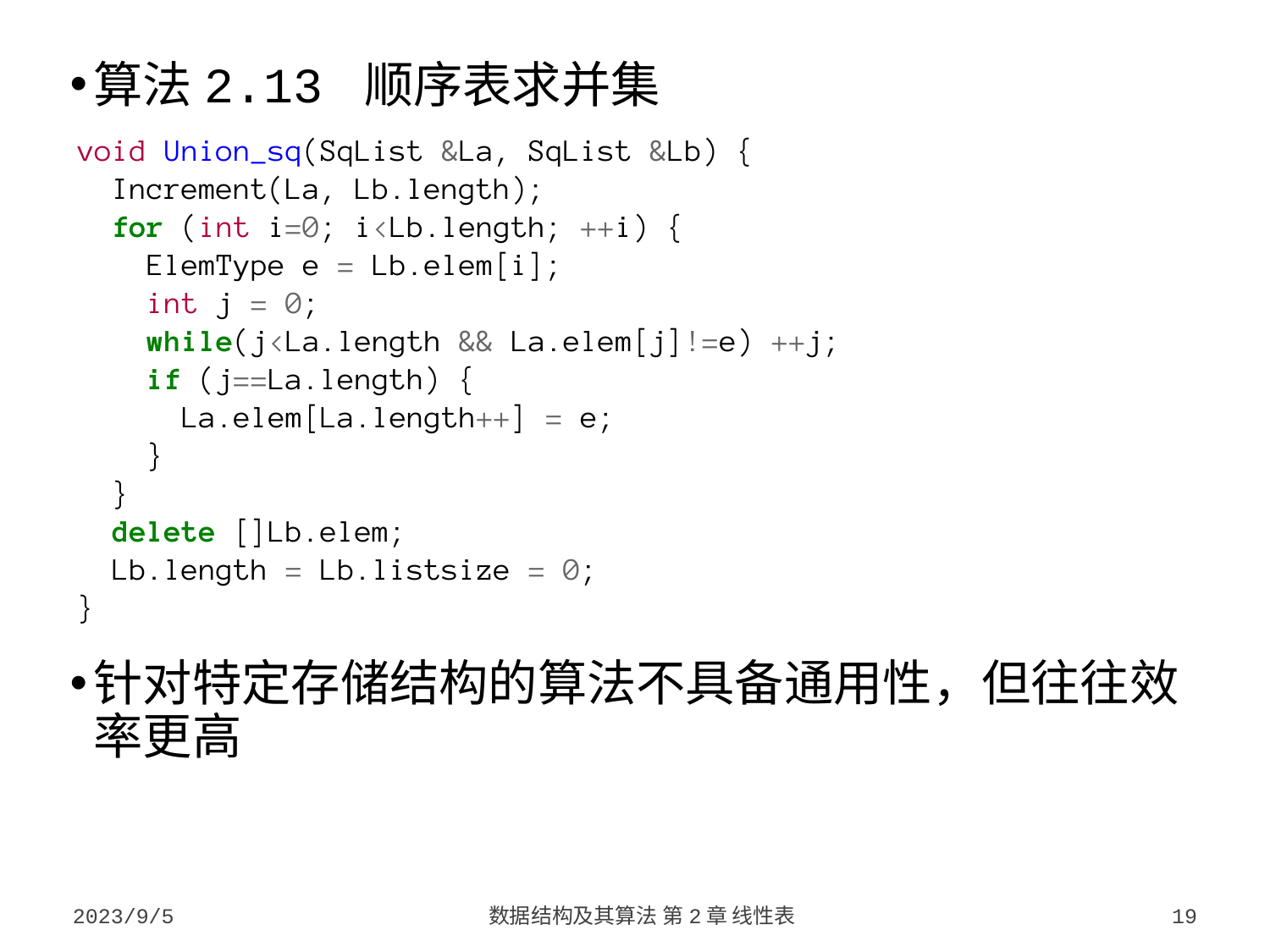

算法2.13 顺序表求并集

针对特定存储结构的算法不具备通用性，但往往效率更高
void Union_sq(SqList &La, SqList &Lb) {
  Increment(La, Lb.length);
  for (int i=0; i<Lb.length; ++i) {
    ElemType e = Lb.elem[i];
    int j = 0;
    while(j<La.length && La.elem[j]!=e) ++j;
    if (j==La.length) {
      La.elem[La.length++] = e;
    }
  }
  delete []Lb.elem;
  Lb.length = Lb.listsize = 0;
}
2023/9/5
数据结构及其算法 第2章 线性表
19